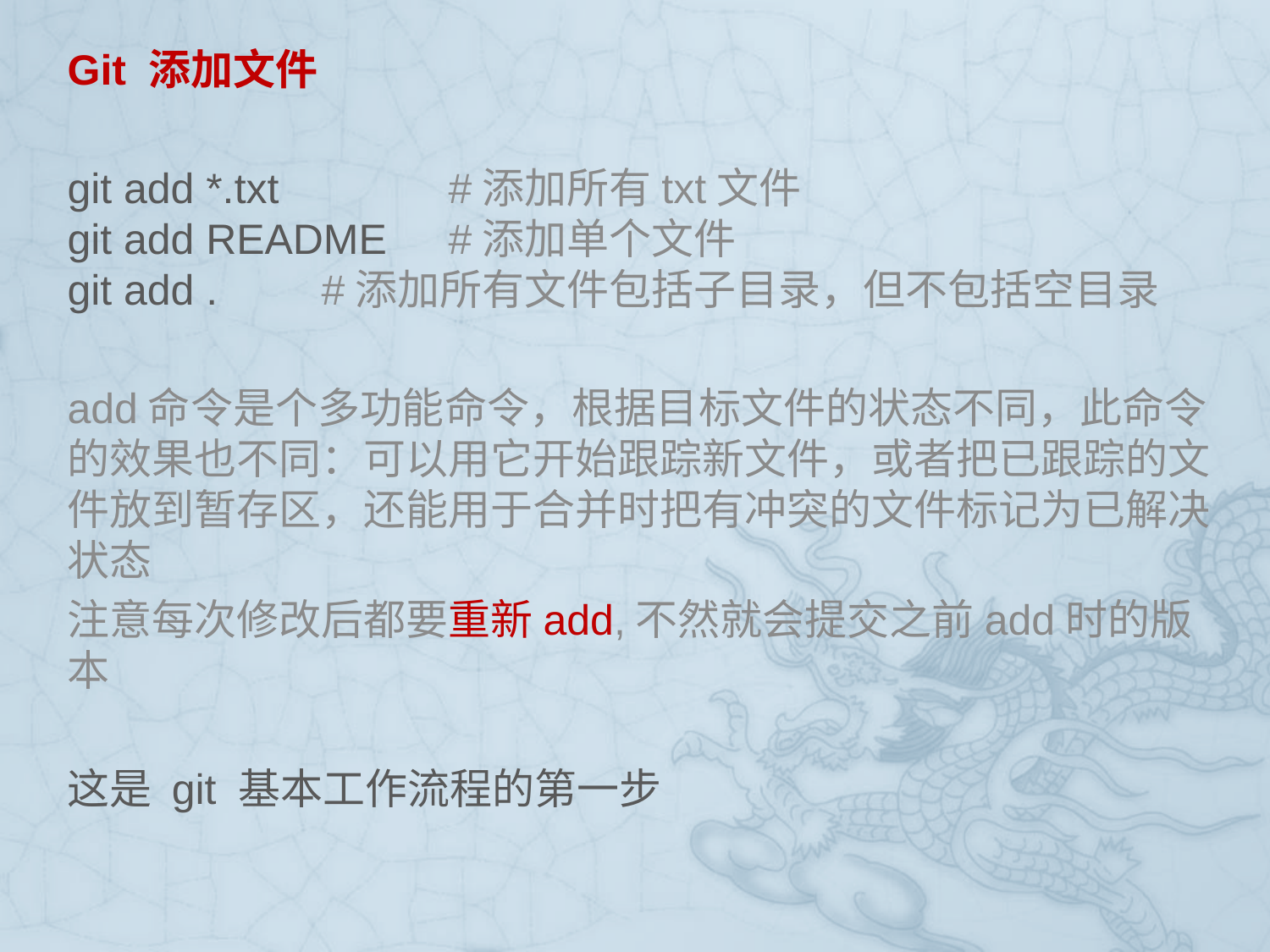

Git 添加文件

git add *.txt 		#添加所有txt文件
git add README 	#添加单个文件
git add .  	#添加所有文件包括子目录，但不包括空目录

add命令是个多功能命令，根据目标文件的状态不同，此命令的效果也不同：可以用它开始跟踪新文件，或者把已跟踪的文件放到暂存区，还能用于合并时把有冲突的文件标记为已解决状态
注意每次修改后都要重新add,不然就会提交之前add时的版本

这是 git 基本工作流程的第一步